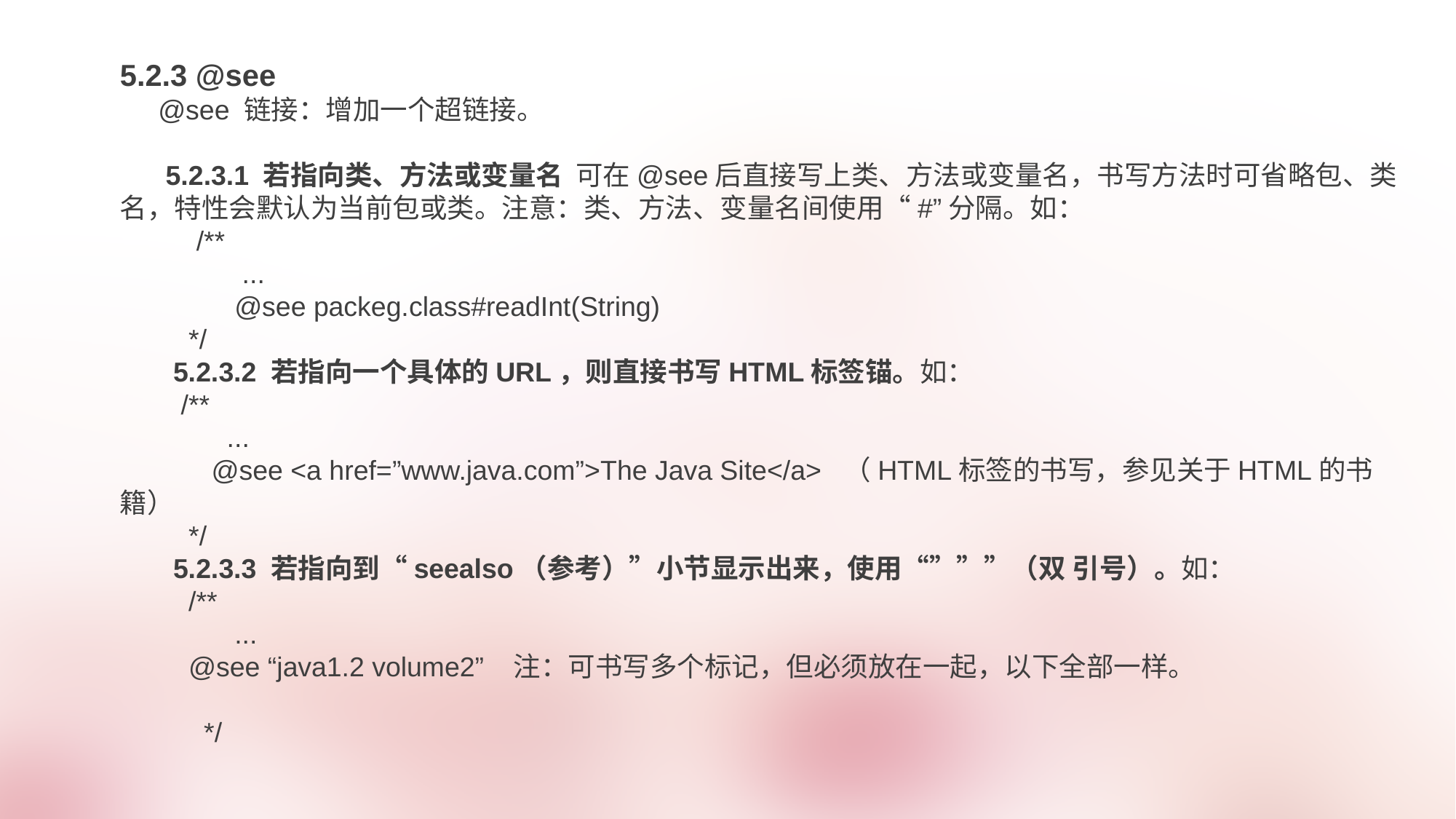

5.2.3 @see
     @see 链接：增加一个超链接。

      5.2.3.1 若指向类、方法或变量名  可在@see后直接写上类、方法或变量名，书写方法时可省略包、类名，特性会默认为当前包或类。注意：类、方法、变量名间使用“#”分隔。如：
          /**
                ...
               @see packeg.class#readInt(String)
         */
       5.2.3.2 若指向一个具体的URL，则直接书写HTML标签锚。如：
        /**
              ...
            @see <a href=”www.java.com”>The Java Site</a>  （HTML标签的书写，参见关于HTML的书籍）
         */
       5.2.3.3 若指向到“seealso（参考）”小节显示出来，使用“”””（双 引号）。如：
         /**
               ...
         @see “java1.2 volume2”   注：可书写多个标记，但必须放在一起，以下全部一样。

           */